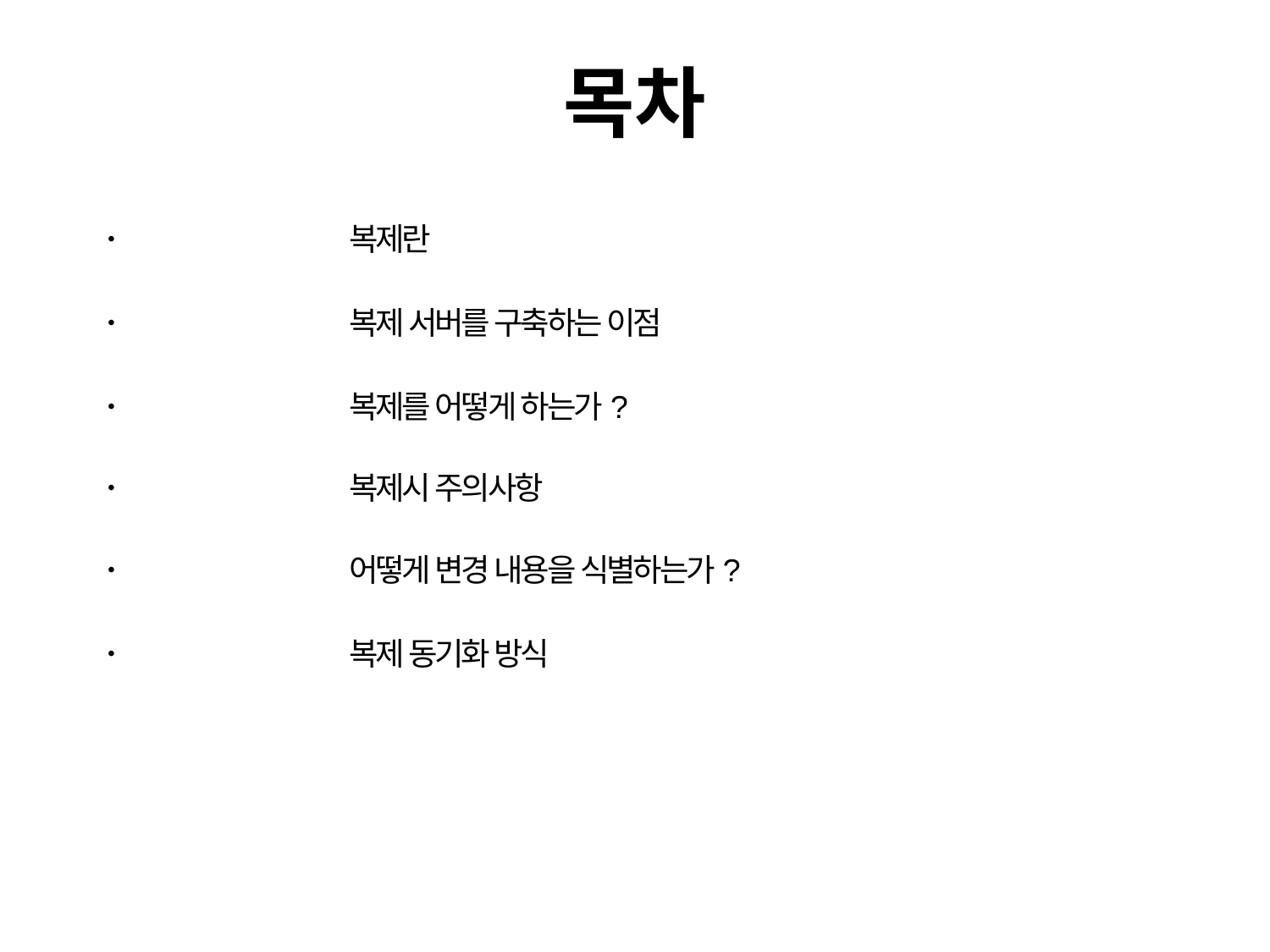

# 목차
ㆍ
복제란
ㆍ
복제 서버를 구축하는 이점
ㆍ
복제를 어떻게 하는가?
ㆍ
복제시 주의사항
ㆍ
어떻게 변경 내용을 식별하는가?
ㆍ
복제 동기화 방식